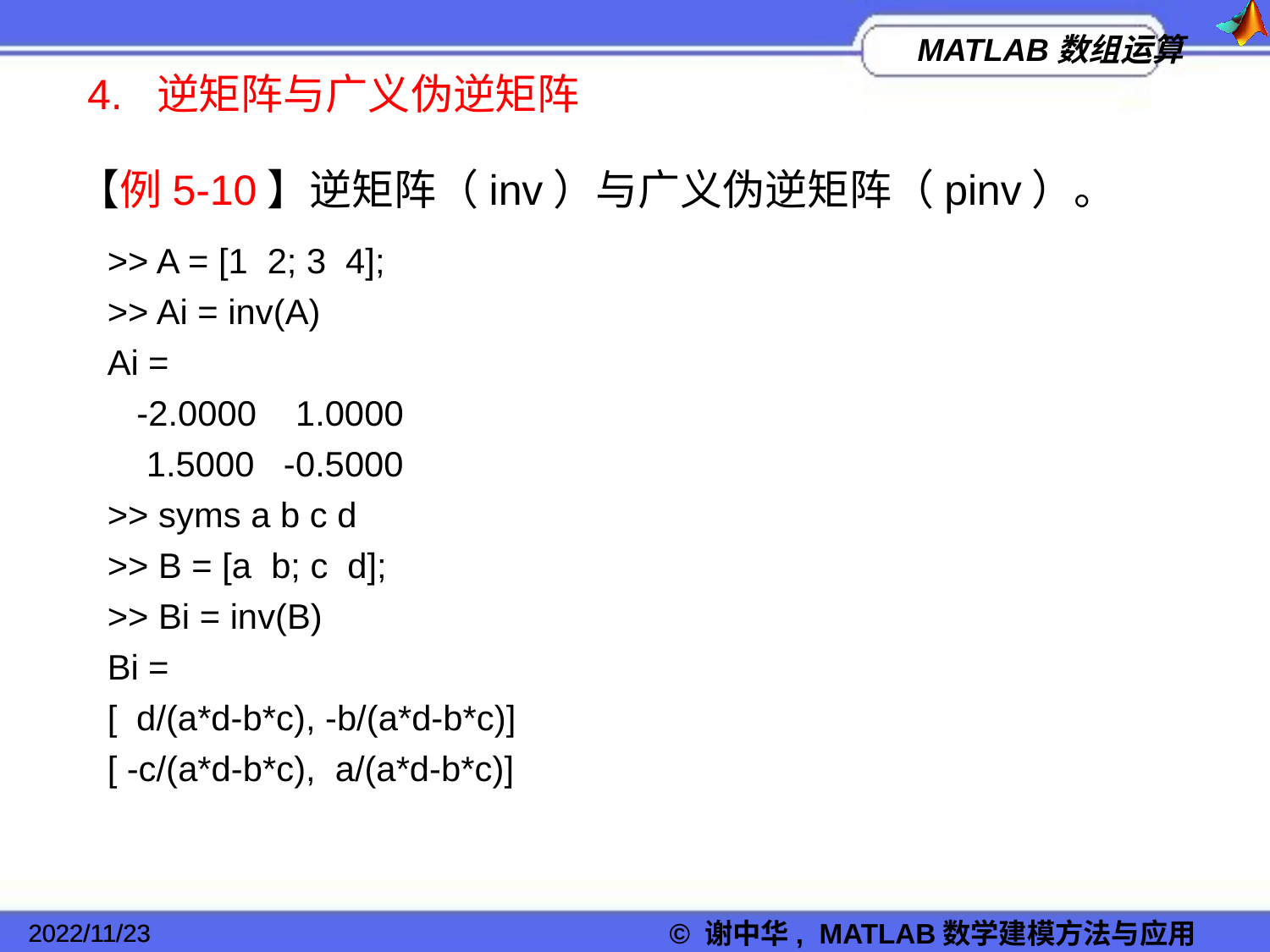

4.  逆矩阵与广义伪逆矩阵
【例5-10】逆矩阵（inv）与广义伪逆矩阵（pinv）。
>> A = [1  2; 3  4];
>> Ai = inv(A)
Ai =
   -2.0000    1.0000
    1.5000   -0.5000
>> syms a b c d
>> B = [a  b; c  d];
>> Bi = inv(B)
Bi =
[  d/(a*d-b*c), -b/(a*d-b*c)]
[ -c/(a*d-b*c),  a/(a*d-b*c)]
2022/11/23
© 谢中华,  MATLAB数学建模方法与应用